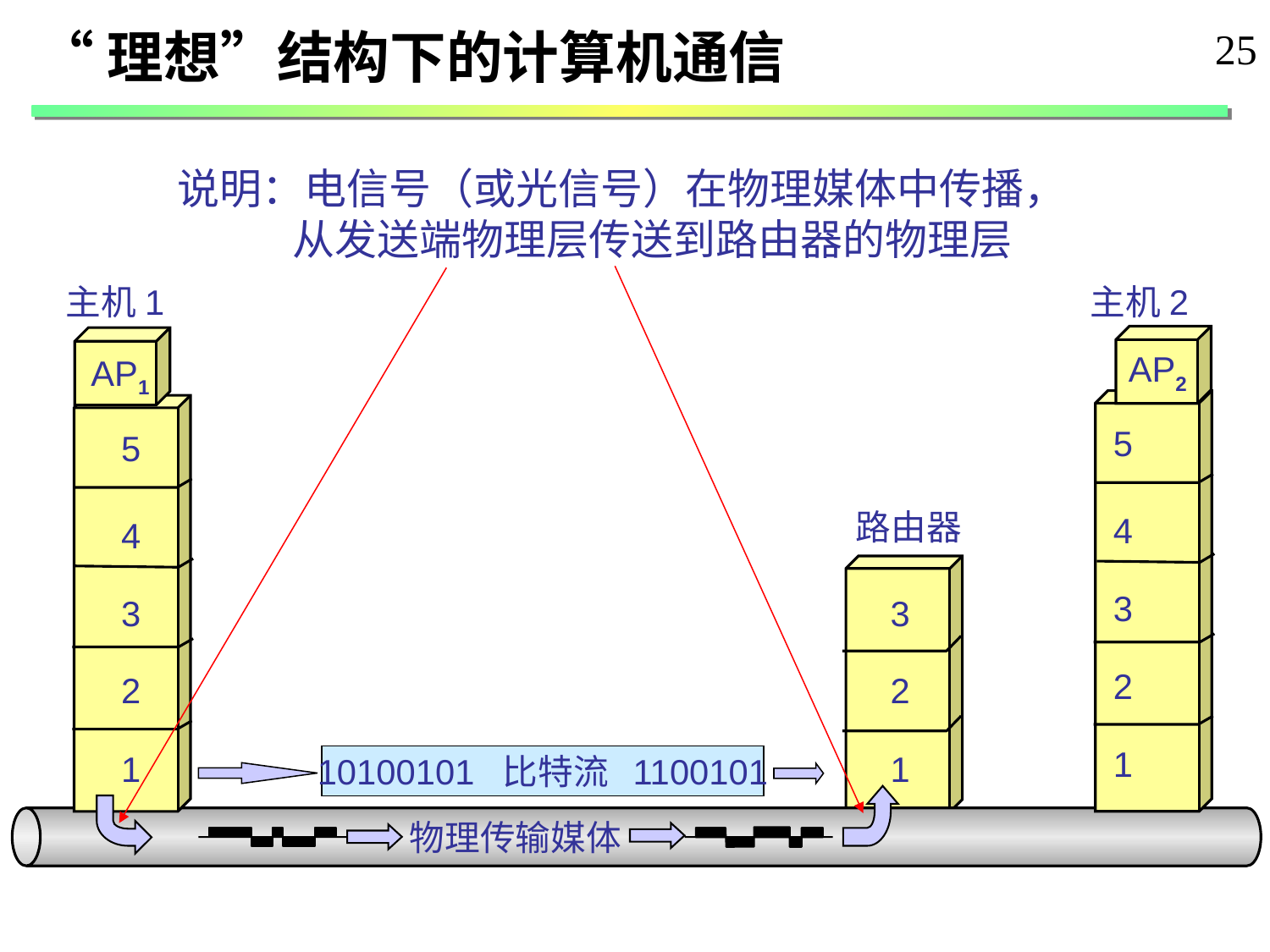

“理想”结构下的计算机通信
 25

说明：电信号（或光信号）在物理媒体中传播，
           从发送端物理层传送到路由器的物理层

主机 1
主机 2

AP2

5

4

3

2

1

AP1

5

路由器
4

3
3

2
2

1
1
10100101  比特流  1100101

物理传输媒体